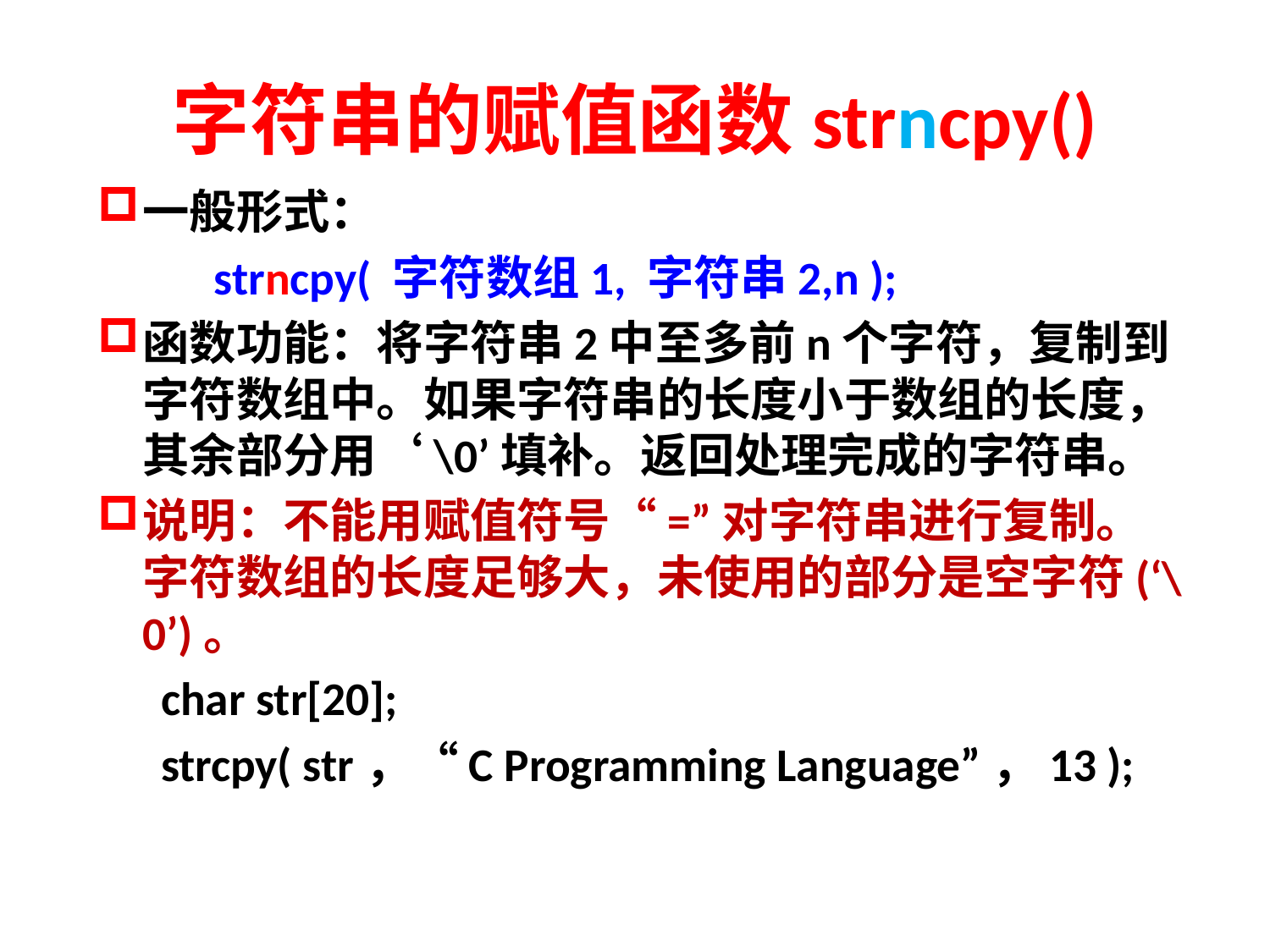

# 字符串的赋值函数strncpy()
一般形式：
           strncpy( 字符数组1, 字符串2,n );
函数功能：将字符串2中至多前n个字符，复制到字符数组中。如果字符串的长度小于数组的长度，其余部分用‘\0’填补。返回处理完成的字符串。
说明：不能用赋值符号“=”对字符串进行复制。字符数组的长度足够大，未使用的部分是空字符(‘\0’)。
      char str[20];
      strcpy( str，“C Programming Language”，13 );